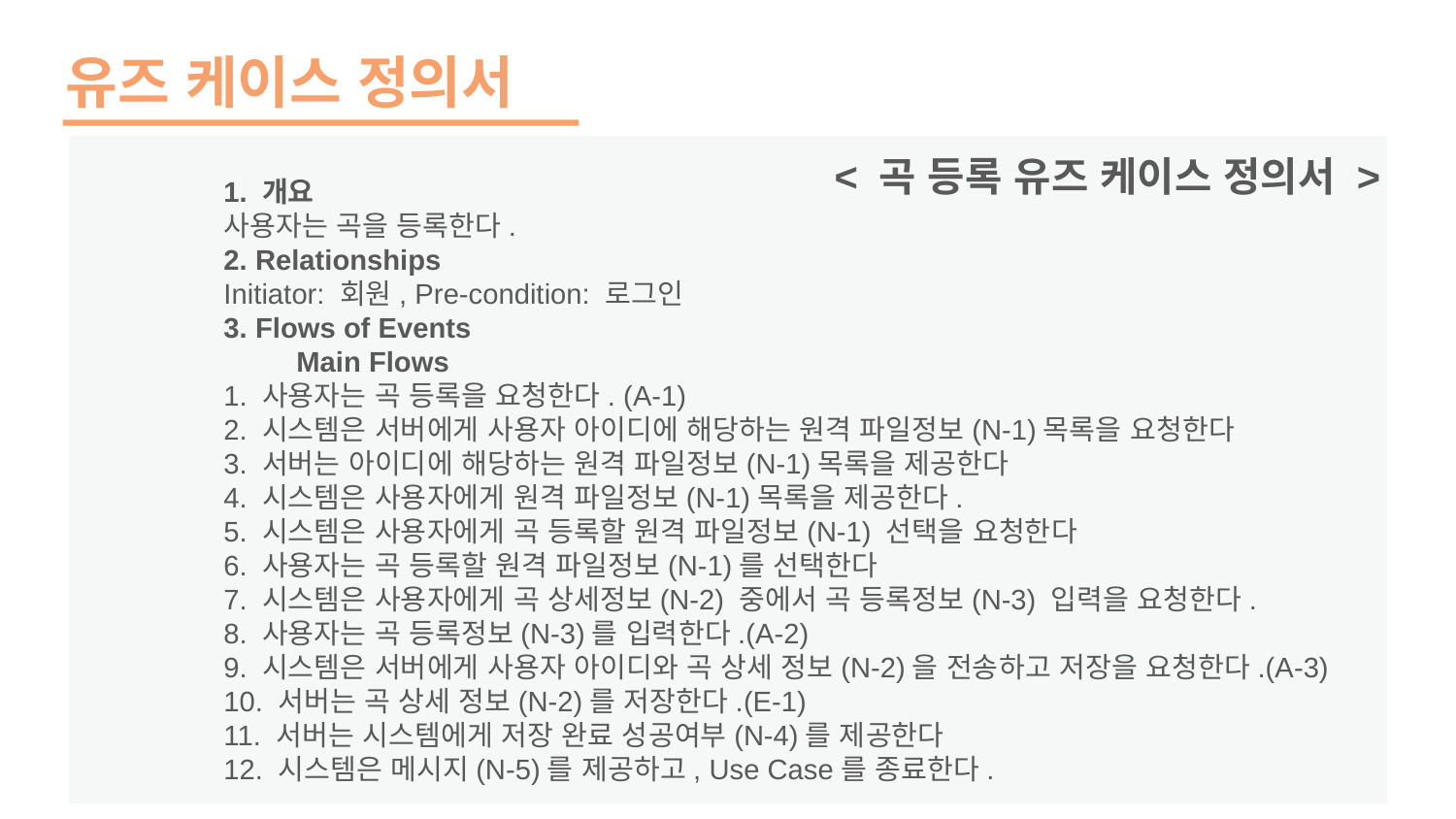

유즈 케이스 정의서

< 곡 등록 유즈 케이스 정의서 >
1. 개요
사용자는 곡을 등록한다.
2. Relationships
Initiator: 회원, Pre-condition: 로그인
3. Flows of Events
Main Flows
1. 사용자는 곡 등록을 요청한다. (A-1)
2. 시스템은 서버에게 사용자 아이디에 해당하는 원격 파일정보(N-1)목록을 요청한다
3. 서버는 아이디에 해당하는 원격 파일정보(N-1)목록을 제공한다
4. 시스템은 사용자에게 원격 파일정보(N-1)목록을 제공한다.
5. 시스템은 사용자에게 곡 등록할 원격 파일정보(N-1) 선택을 요청한다
6. 사용자는 곡 등록할 원격 파일정보(N-1)를 선택한다
7. 시스템은 사용자에게 곡 상세정보(N-2) 중에서 곡 등록정보(N-3) 입력을 요청한다.
8. 사용자는 곡 등록정보(N-3)를 입력한다.(A-2)
9. 시스템은 서버에게 사용자 아이디와 곡 상세 정보(N-2)을 전송하고 저장을 요청한다.(A-3)
10. 서버는 곡 상세 정보(N-2)를 저장한다.(E-1)
11. 서버는 시스템에게 저장 완료 성공여부(N-4)를 제공한다
12. 시스템은 메시지(N-5)를 제공하고, Use Case를 종료한다.